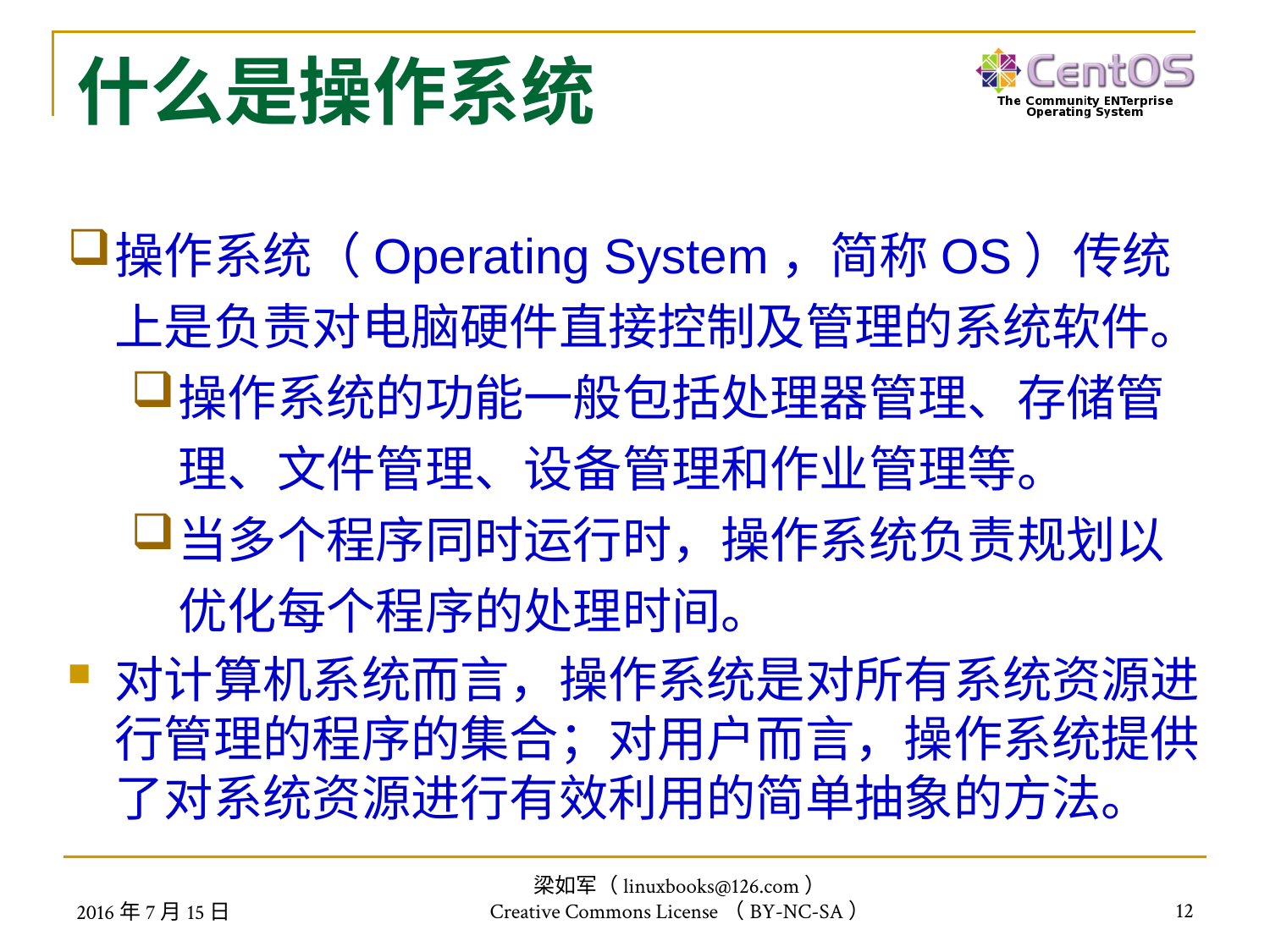

# 什么是操作系统
操作系统（Operating System，简称OS）传统上是负责对电脑硬件直接控制及管理的系统软件。
操作系统的功能一般包括处理器管理、存储管理、文件管理、设备管理和作业管理等。
当多个程序同时运行时，操作系统负责规划以优化每个程序的处理时间。
对计算机系统而言，操作系统是对所有系统资源进行管理的程序的集合；对用户而言，操作系统提供了对系统资源进行有效利用的简单抽象的方法。
梁如军（linuxbooks@126.com）
Creative Commons License（BY-NC-SA）
2016年7月15日
12